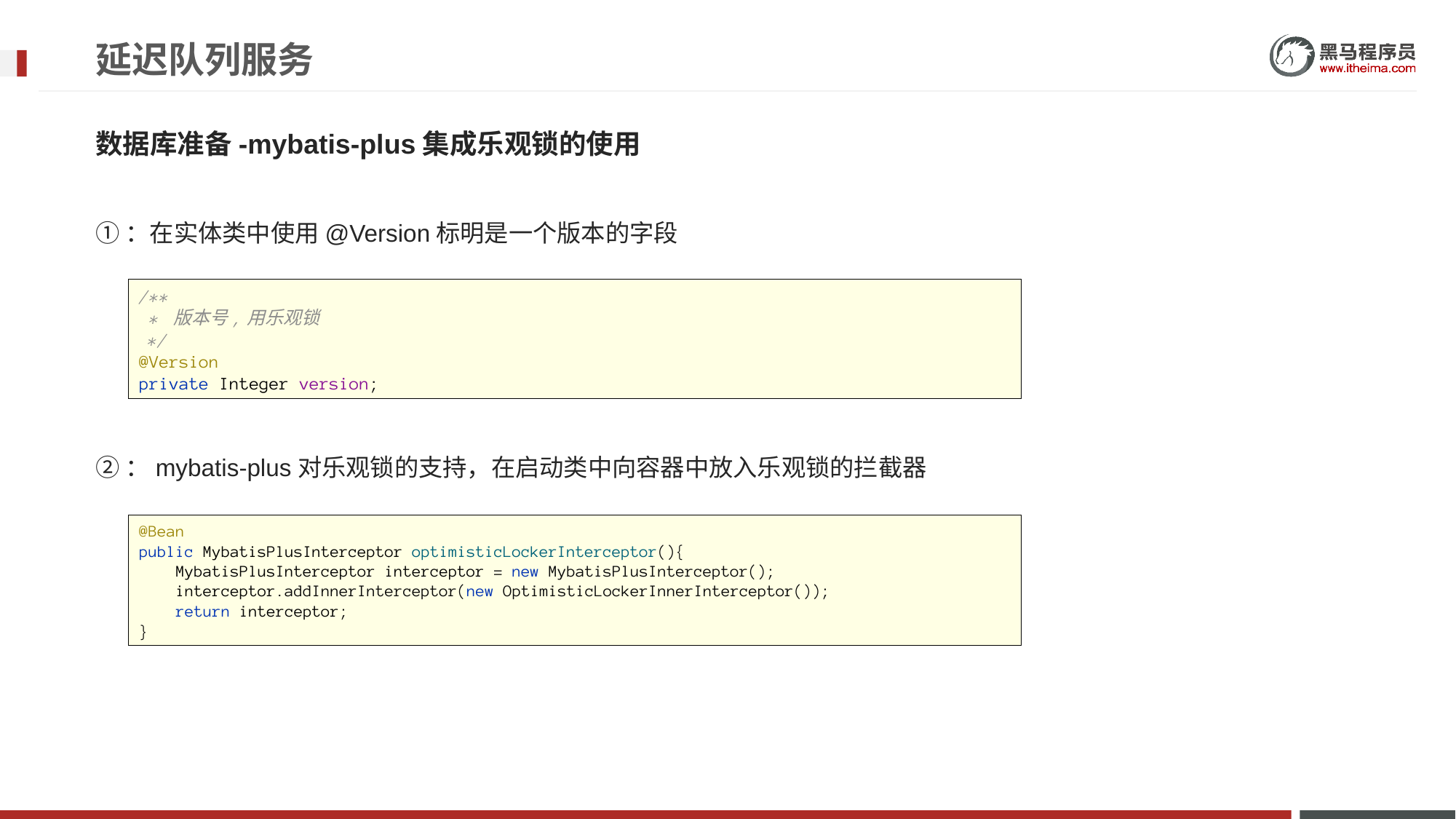

# 延迟队列服务
数据库准备-mybatis-plus集成乐观锁的使用
①：在实体类中使用@Version标明是一个版本的字段
/**
 * 版本号,用乐观锁
 */
@Version
private Integer version;
②：mybatis-plus对乐观锁的支持，在启动类中向容器中放入乐观锁的拦截器
@Bean
public MybatisPlusInterceptor optimisticLockerInterceptor(){
    MybatisPlusInterceptor interceptor = new MybatisPlusInterceptor();
    interceptor.addInnerInterceptor(new OptimisticLockerInnerInterceptor());
    return interceptor;
}